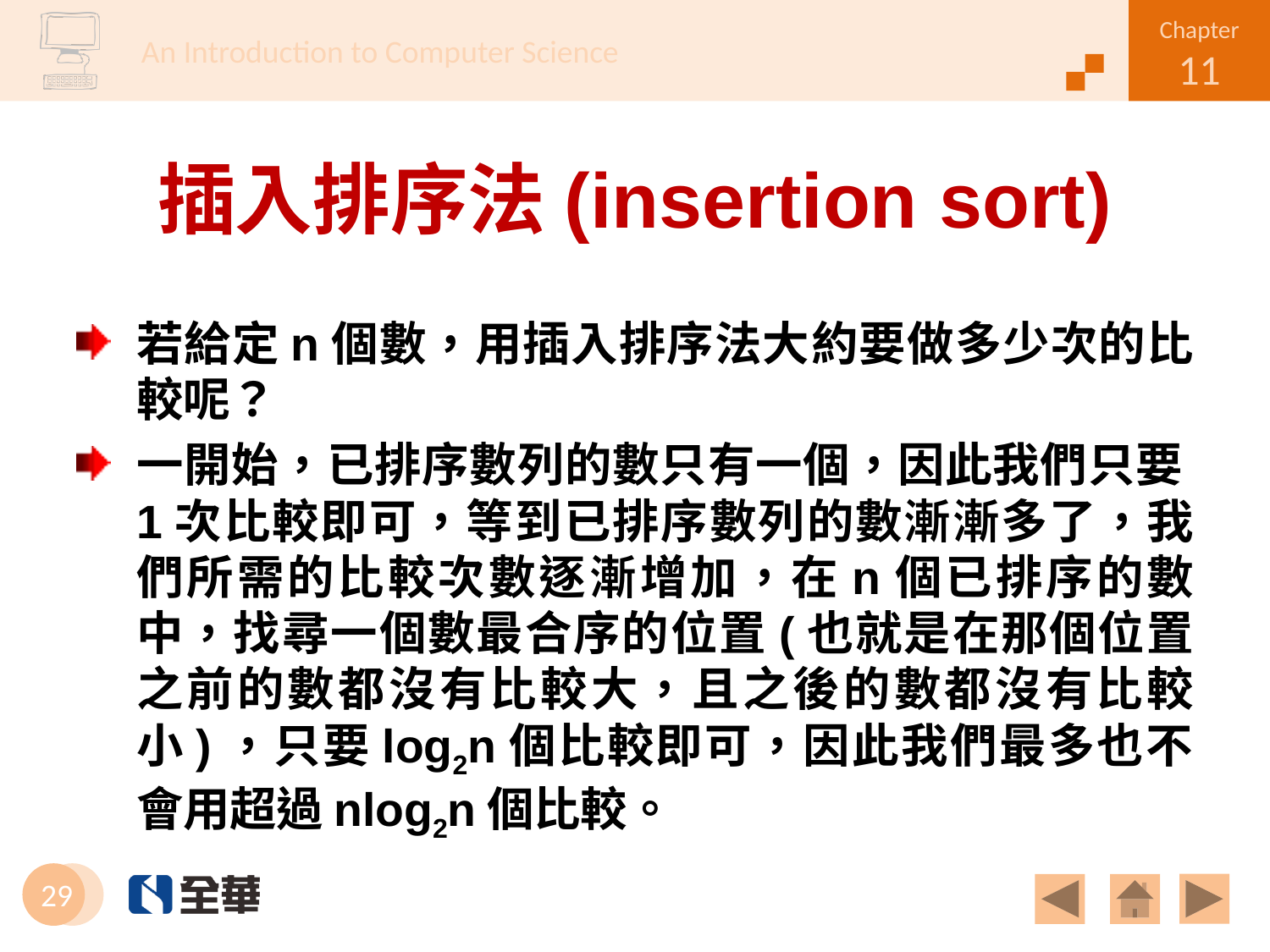

# 插入排序法(insertion sort)
若給定n個數，用插入排序法大約要做多少次的比較呢？
一開始，已排序數列的數只有一個，因此我們只要1次比較即可，等到已排序數列的數漸漸多了，我們所需的比較次數逐漸增加，在n個已排序的數中，找尋一個數最合序的位置(也就是在那個位置之前的數都沒有比較大，且之後的數都沒有比較小)，只要log2n個比較即可，因此我們最多也不會用超過nlog2n個比較。